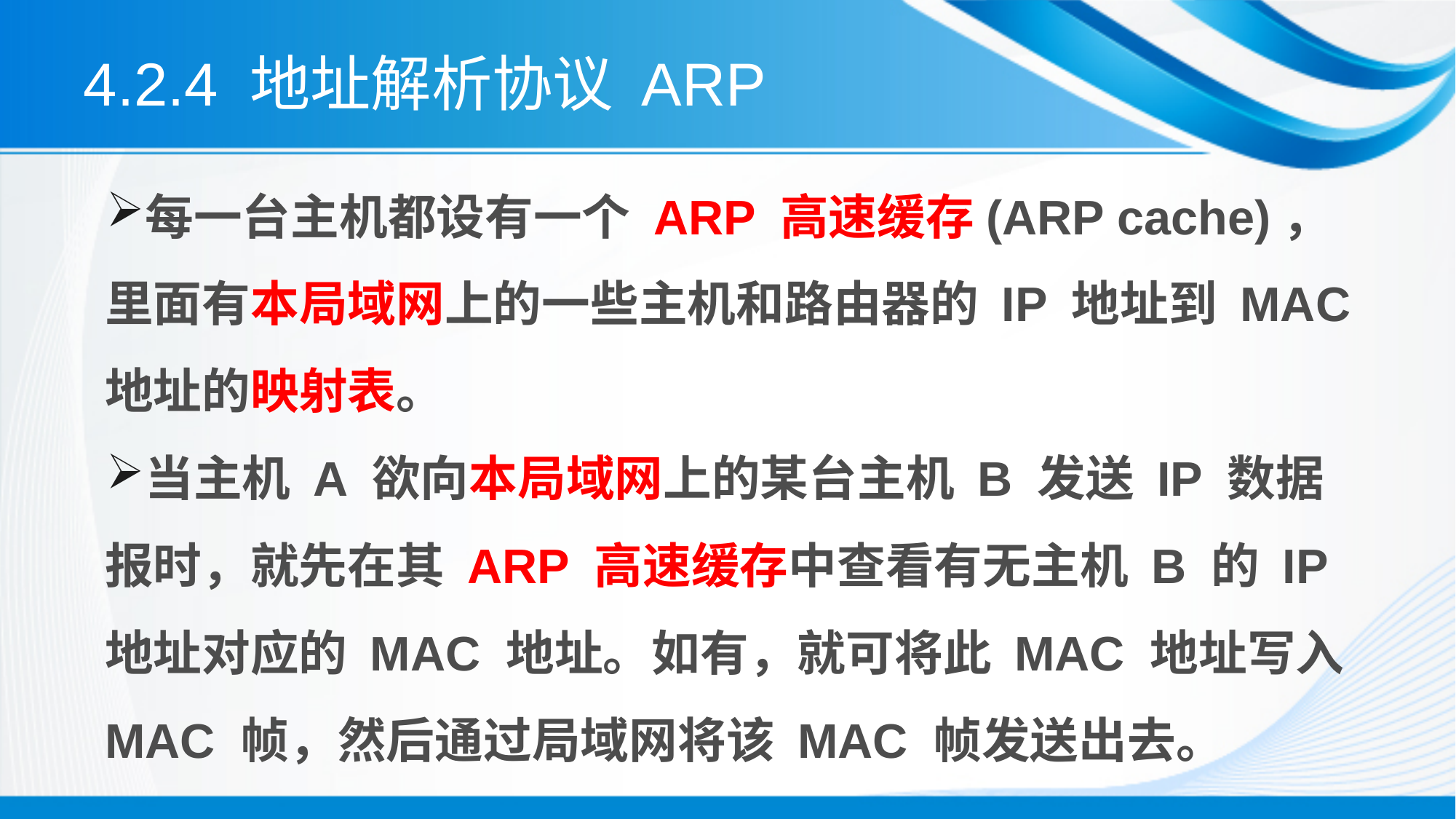

# 4.2.4 地址解析协议 ARP
每一台主机都设有一个 ARP 高速缓存(ARP cache)，里面有本局域网上的一些主机和路由器的 IP 地址到 MAC 地址的映射表。
当主机 A 欲向本局域网上的某台主机 B 发送 IP 数据报时，就先在其 ARP 高速缓存中查看有无主机 B 的 IP 地址对应的 MAC 地址。如有，就可将此 MAC 地址写入 MAC 帧，然后通过局域网将该 MAC 帧发送出去。